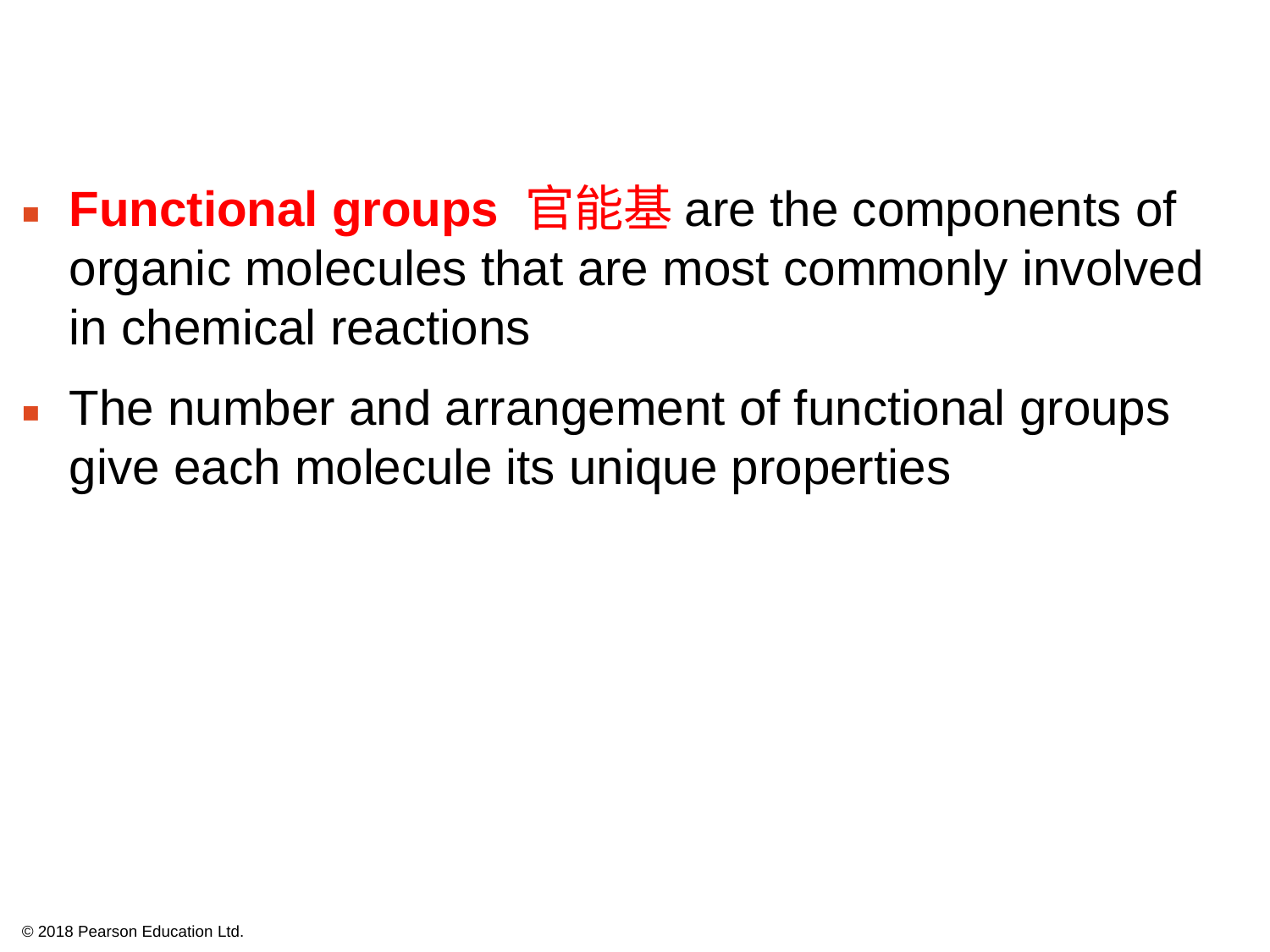

Functional groups 官能基are the components of organic molecules that are most commonly involved in chemical reactions
The number and arrangement of functional groups give each molecule its unique properties
© 2018 Pearson Education Ltd.